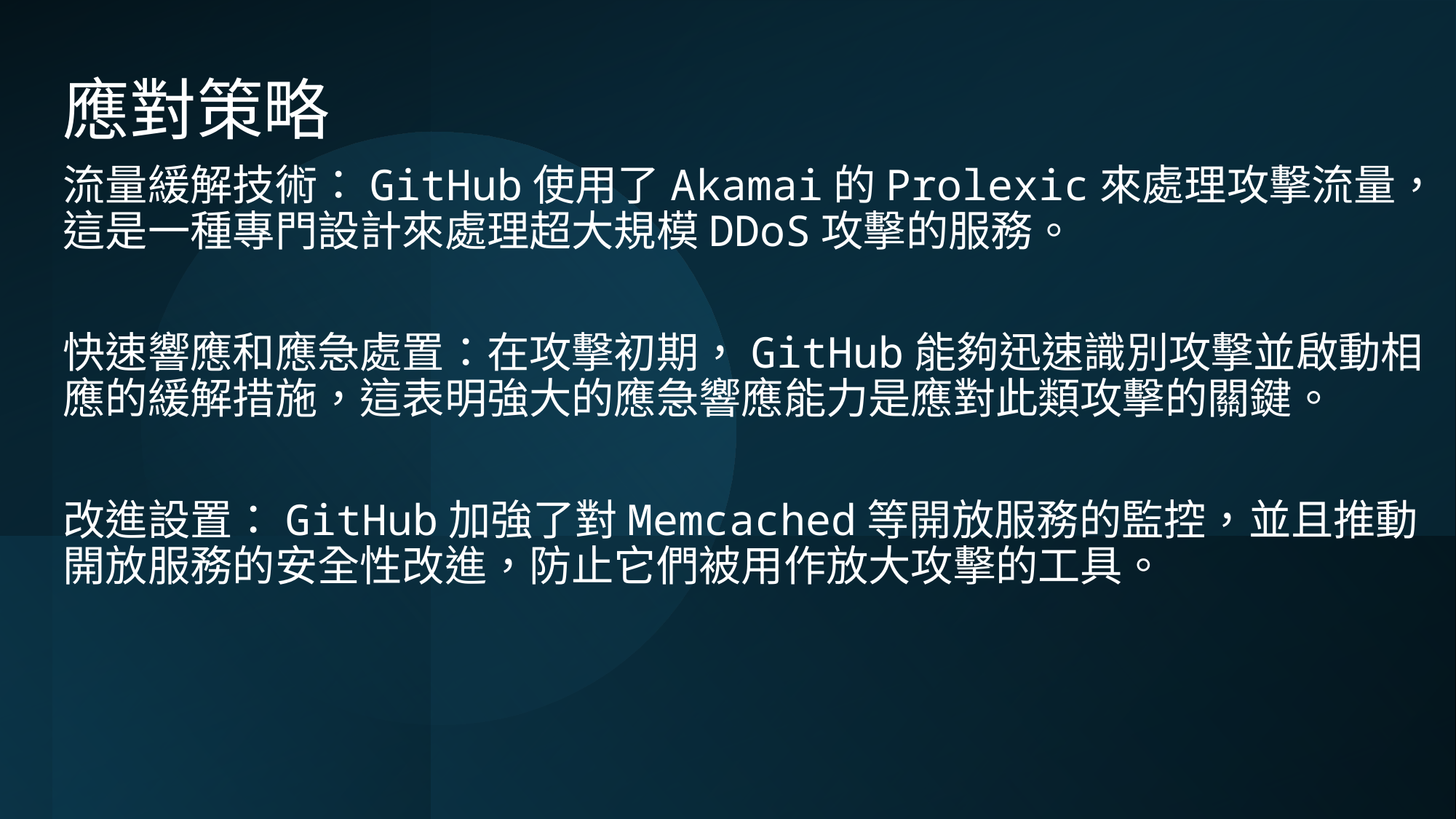

應對策略
流量緩解技術：GitHub使用了Akamai的Prolexic來處理攻擊流量，這是一種專門設計來處理超大規模DDoS攻擊的服務。

快速響應和應急處置：在攻擊初期，GitHub能夠迅速識別攻擊並啟動相應的緩解措施，這表明強大的應急響應能力是應對此類攻擊的關鍵。

改進設置：GitHub加強了對Memcached等開放服務的監控，並且推動開放服務的安全性改進，防止它們被用作放大攻擊的工具。